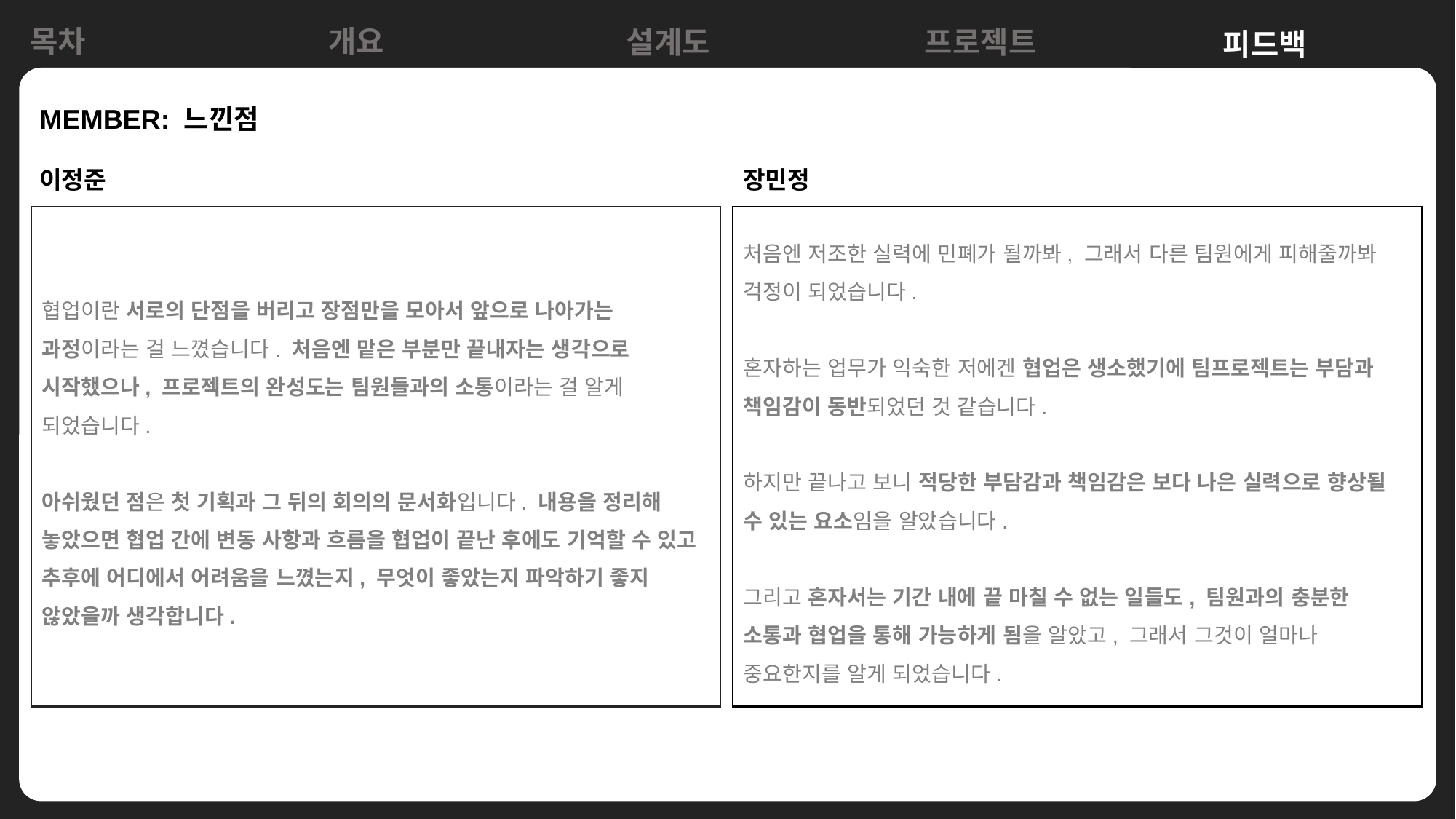

목차
개요
설계도
프로젝트
피드백
김은영
MEMBER: 느낀점
이정준
장민정
협업이란 서로의 단점을 버리고 장점만을 모아서 앞으로 나아가는 과정이라는 걸 느꼈습니다. 처음엔 맡은 부분만 끝내자는 생각으로 시작했으나, 프로젝트의 완성도는 팀원들과의 소통이라는 걸 알게 되었습니다.

아쉬웠던 점은 첫 기획과 그 뒤의 회의의 문서화입니다. 내용을 정리해 놓았으면 협업 간에 변동 사항과 흐름을 협업이 끝난 후에도 기억할 수 있고 추후에 어디에서 어려움을 느꼈는지, 무엇이 좋았는지 파악하기 좋지 않았을까 생각합니다.
처음엔 저조한 실력에 민폐가 될까봐, 그래서 다른 팀원에게 피해줄까봐 걱정이 되었습니다.

혼자하는 업무가 익숙한 저에겐 협업은 생소했기에 팀프로젝트는 부담과 책임감이 동반되었던 것 같습니다.

하지만 끝나고 보니 적당한 부담감과 책임감은 보다 나은 실력으로 향상될 수 있는 요소임을 알았습니다.

그리고 혼자서는 기간 내에 끝 마칠 수 없는 일들도, 팀원과의 충분한 소통과 협업을 통해 가능하게 됨을 알았고, 그래서 그것이 얼마나 중요한지를 알게 되었습니다.